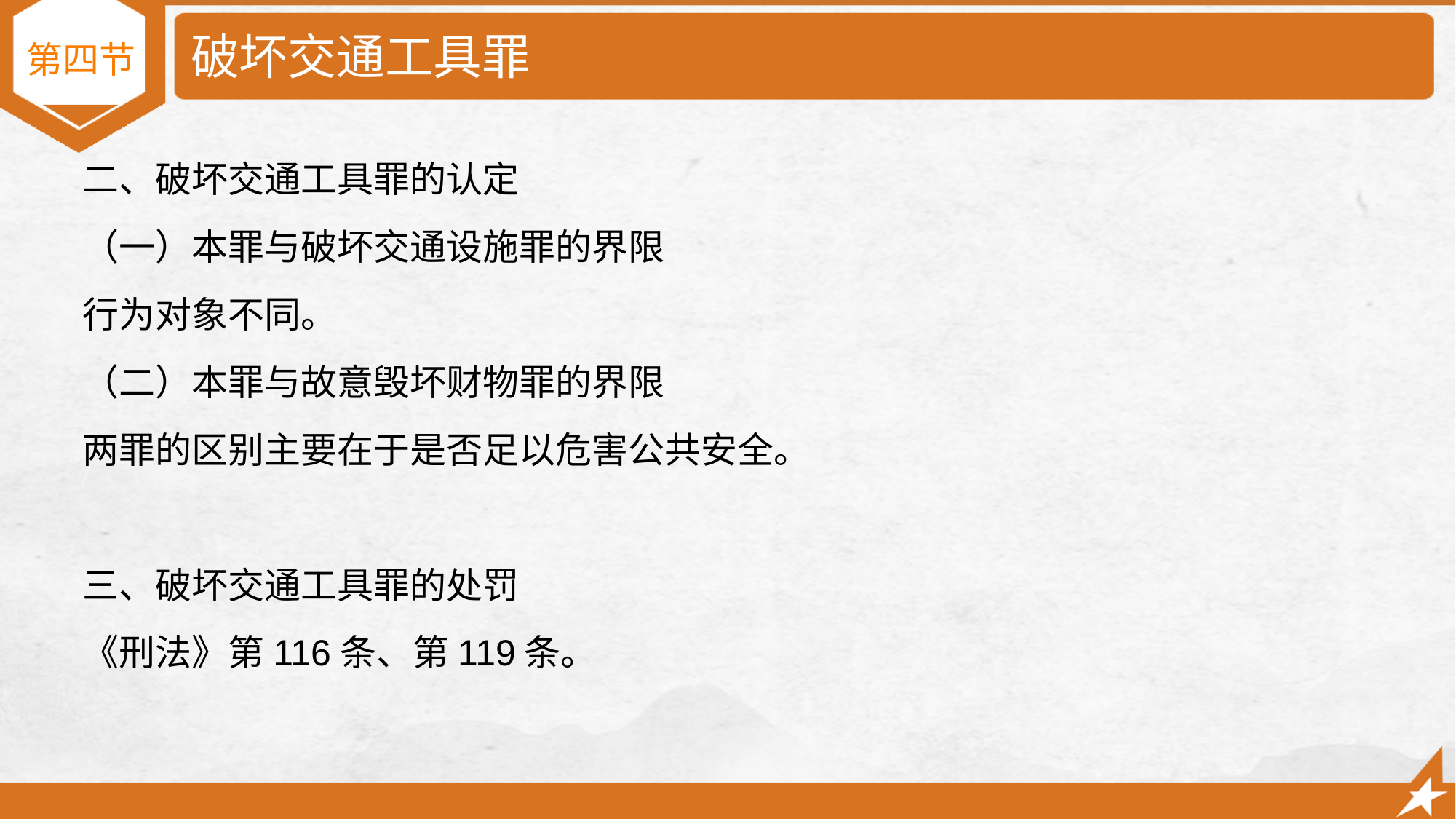

# 破坏交通工具罪
第四节
二、破坏交通工具罪的认定
（一）本罪与破坏交通设施罪的界限
行为对象不同。
（二）本罪与故意毁坏财物罪的界限
两罪的区别主要在于是否足以危害公共安全。

三、破坏交通工具罪的处罚
《刑法》第116条、第119条。